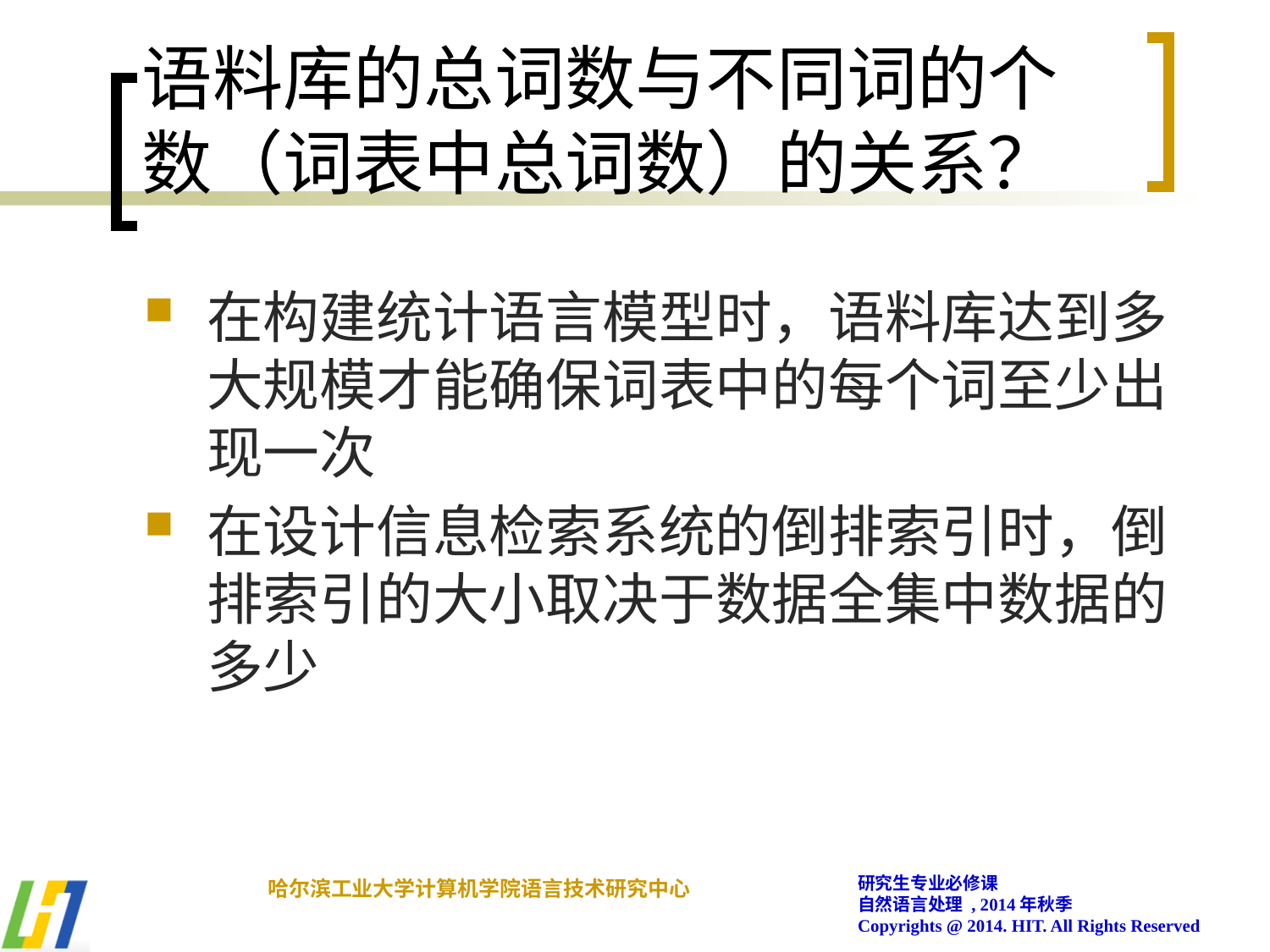

# 语料库的总词数与不同词的个数（词表中总词数）的关系？
在构建统计语言模型时，语料库达到多大规模才能确保词表中的每个词至少出现一次
在设计信息检索系统的倒排索引时，倒排索引的大小取决于数据全集中数据的多少

研究生专业必修课
自然语言处理 , 2014年秋季
Copyrights @ 2014. HIT. All Rights Reserved
哈尔滨工业大学计算机学院语言技术研究中心